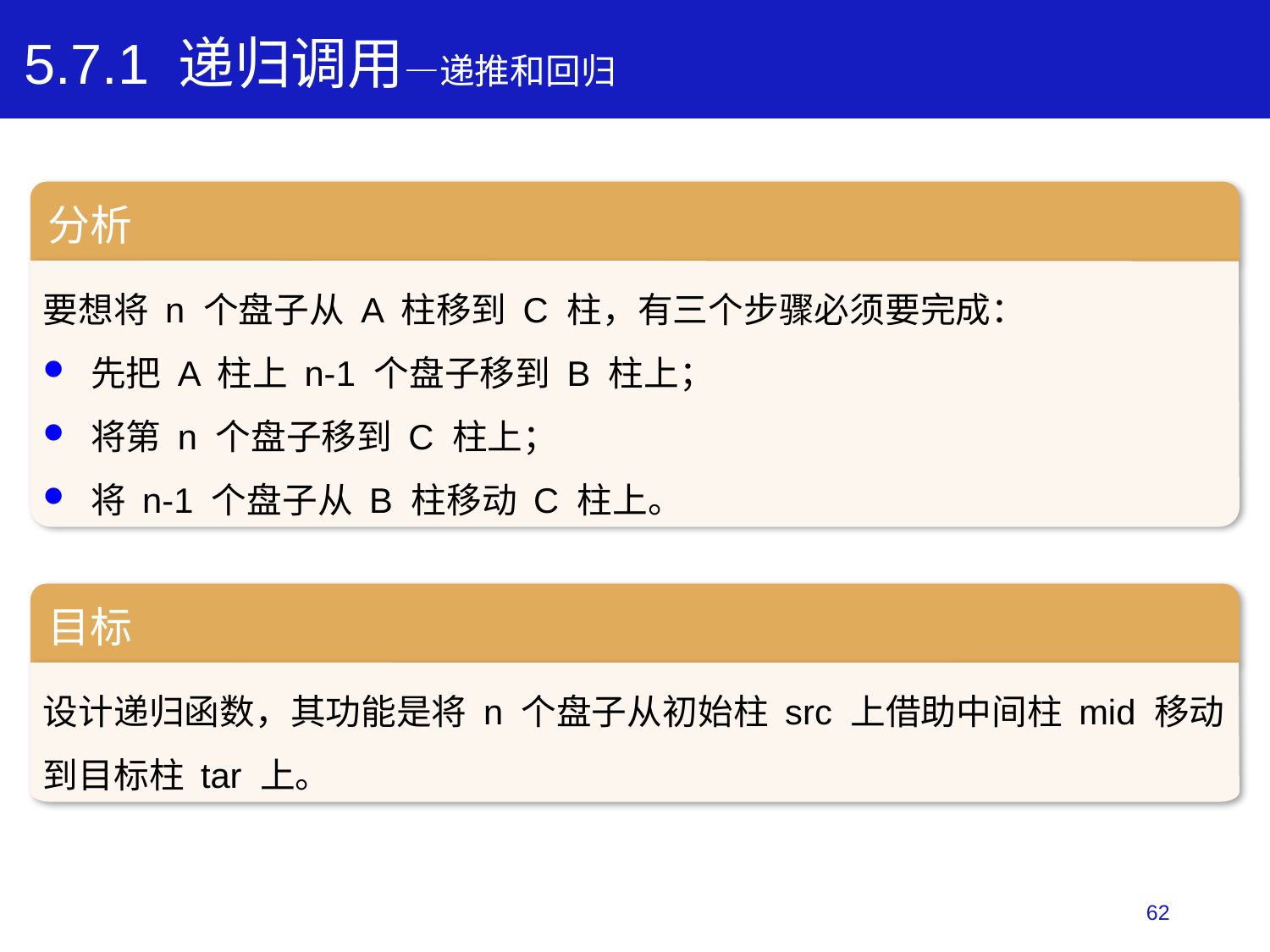

5.7.1 递归调用—递推和回归
分析
要想将 n 个盘子从 A 柱移到 C 柱，有三个步骤必须要完成：
先把 A 柱上 n-1 个盘子移到 B 柱上；
将第 n 个盘子移到 C 柱上；
将 n-1 个盘子从 B 柱移动 C 柱上。
目标
设计递归函数，其功能是将 n 个盘子从初始柱 src 上借助中间柱 mid 移动到目标柱 tar 上。
62